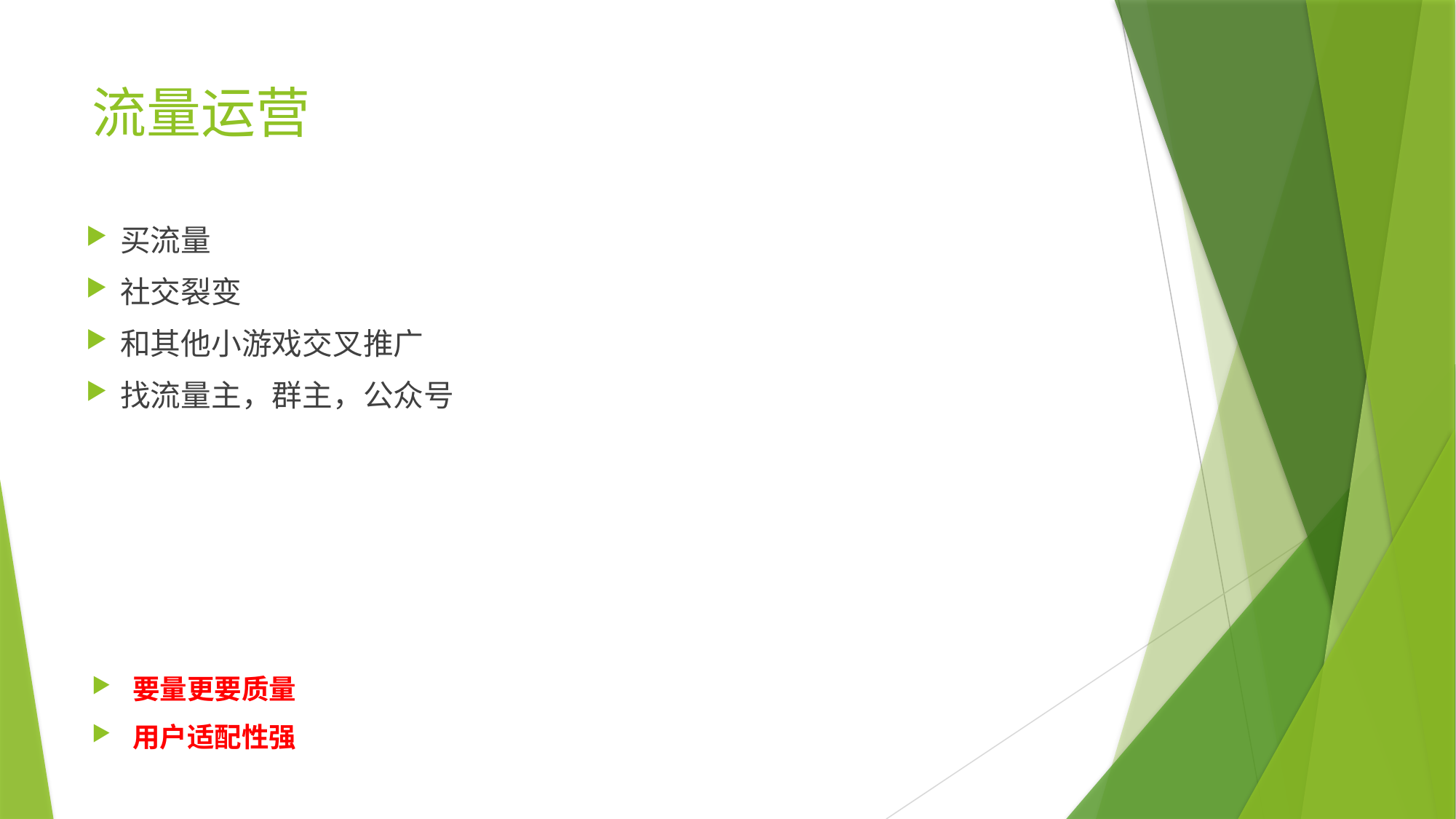

# 流量运营
买流量
社交裂变
和其他小游戏交叉推广
找流量主，群主，公众号
要量更要质量
用户适配性强